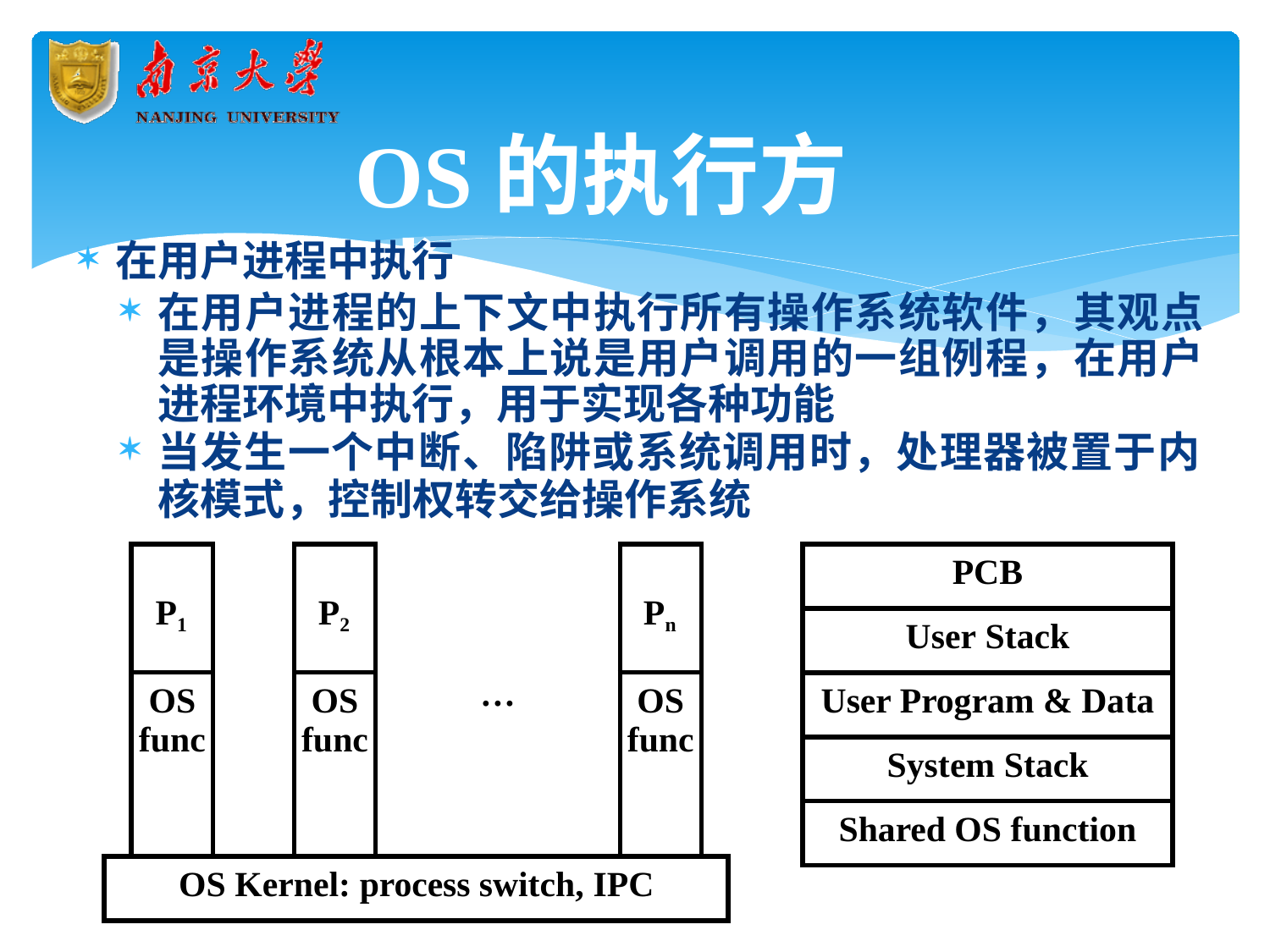

# OS的执行方式
在用户进程中执行
在用户进程的上下文中执行所有操作系统软件，其观点 是操作系统从根本上说是用户调用的一组例程，在用户 进程环境中执行，用于实现各种功能
当发生一个中断、陷阱或系统调用时，处理器被置于内
核模式，控制权转交给操作系统
|  | P1 |  | P2 | … | Pn |  |
| --- | --- | --- | --- | --- | --- | --- |
|  | OS func |  | OS func |  | OS func |  |
| OS Kernel: process switch, IPC |  |  |  |  |  |  |
| PCB |
| --- |
| User Stack |
| User Program & Data |
| System Stack |
| Shared OS function |